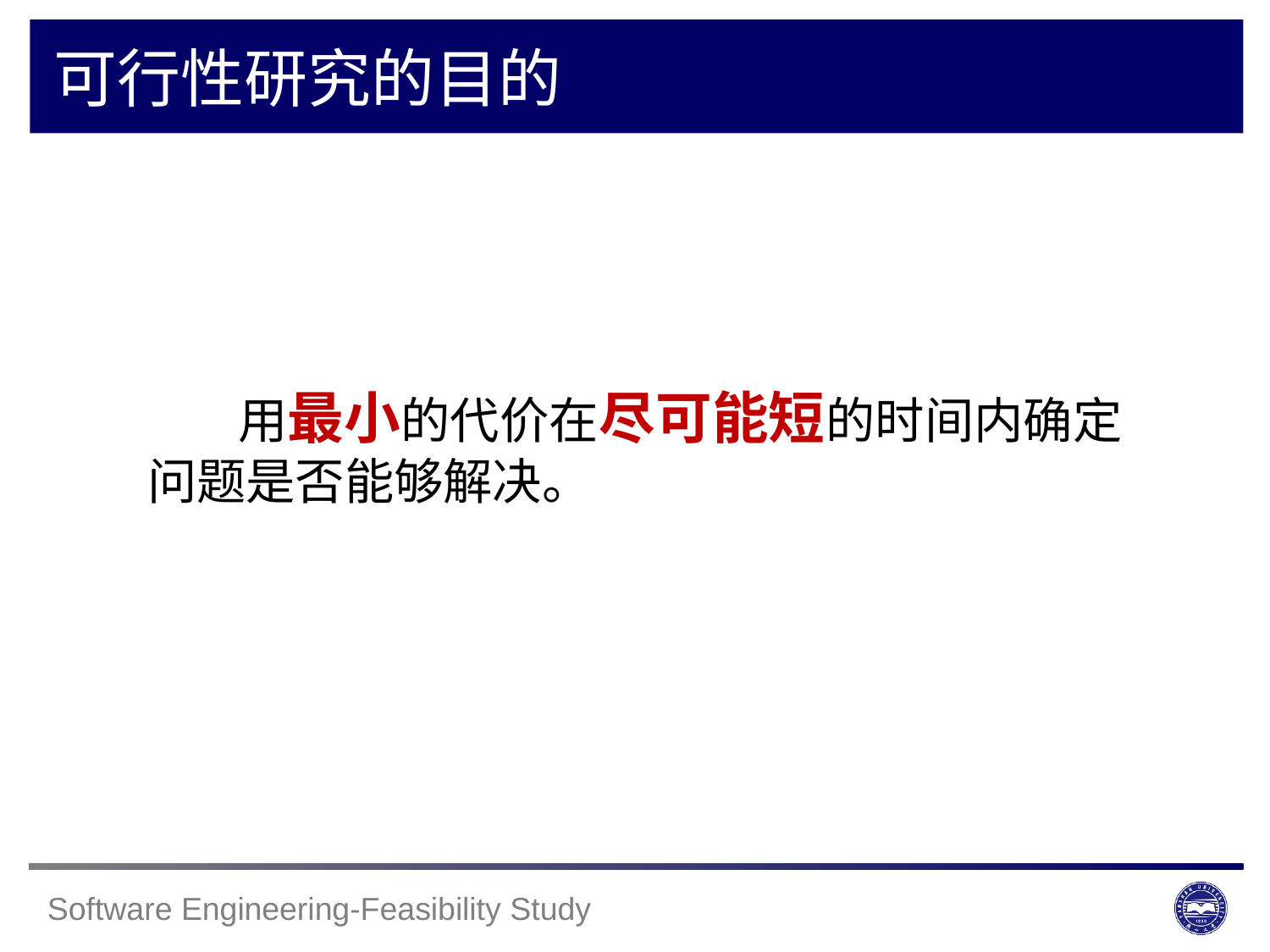

可行性研究的目的
       用最小的代价在尽可能短的时间内确定问题是否能够解决。